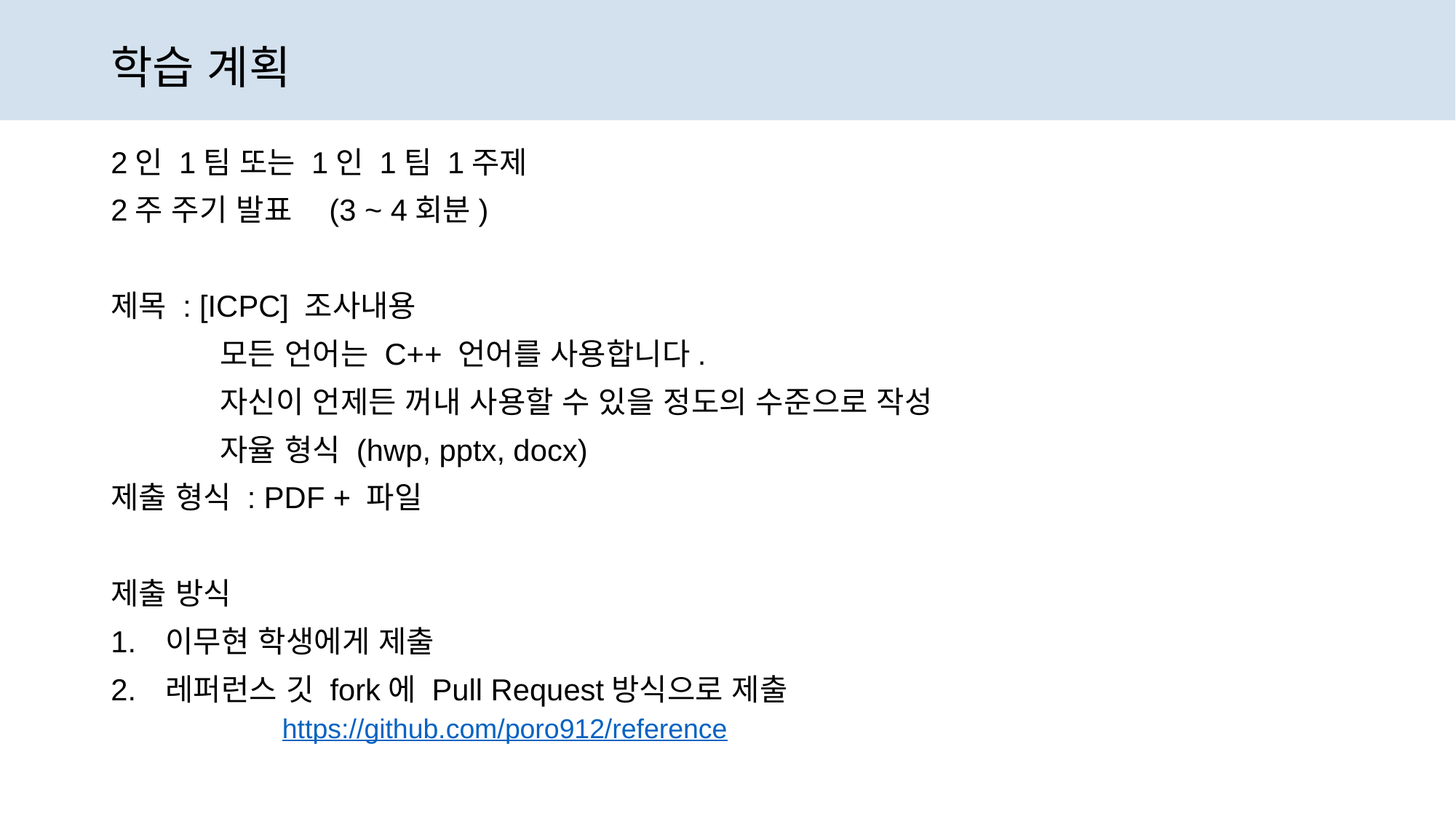

# 학습 계획
2인 1팀 또는 1인 1팀 1주제
2주 주기 발표	(3 ~ 4회분)

제목 : [ICPC] 조사내용
	모든 언어는 C++ 언어를 사용합니다.
	자신이 언제든 꺼내 사용할 수 있을 정도의 수준으로 작성
	자율 형식 (hwp, pptx, docx)
제출 형식 : PDF + 파일

제출 방식
이무현 학생에게 제출
레퍼런스 깃 fork에 Pull Request방식으로 제출
	 https://github.com/poro912/reference